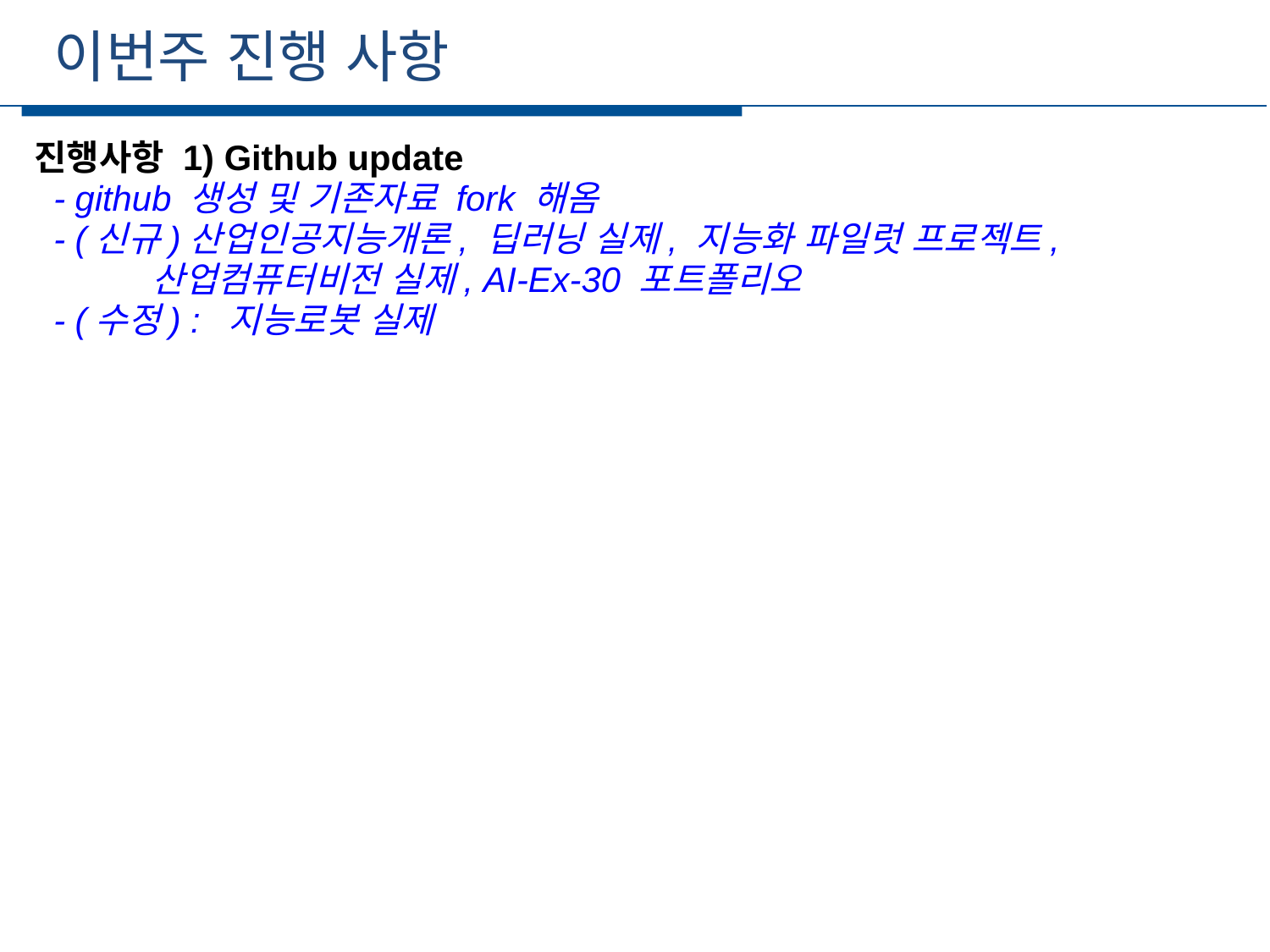

이번주 진행 사항
세부일정

진행사항 1) Github update
  - github 생성 및 기존자료 fork 해옴
  - (신규)산업인공지능개론, 딥러닝 실제, 지능화 파일럿 프로젝트,
           산업컴퓨터비전 실제, AI-Ex-30 포트폴리오
  - (수정) :  지능로봇 실제